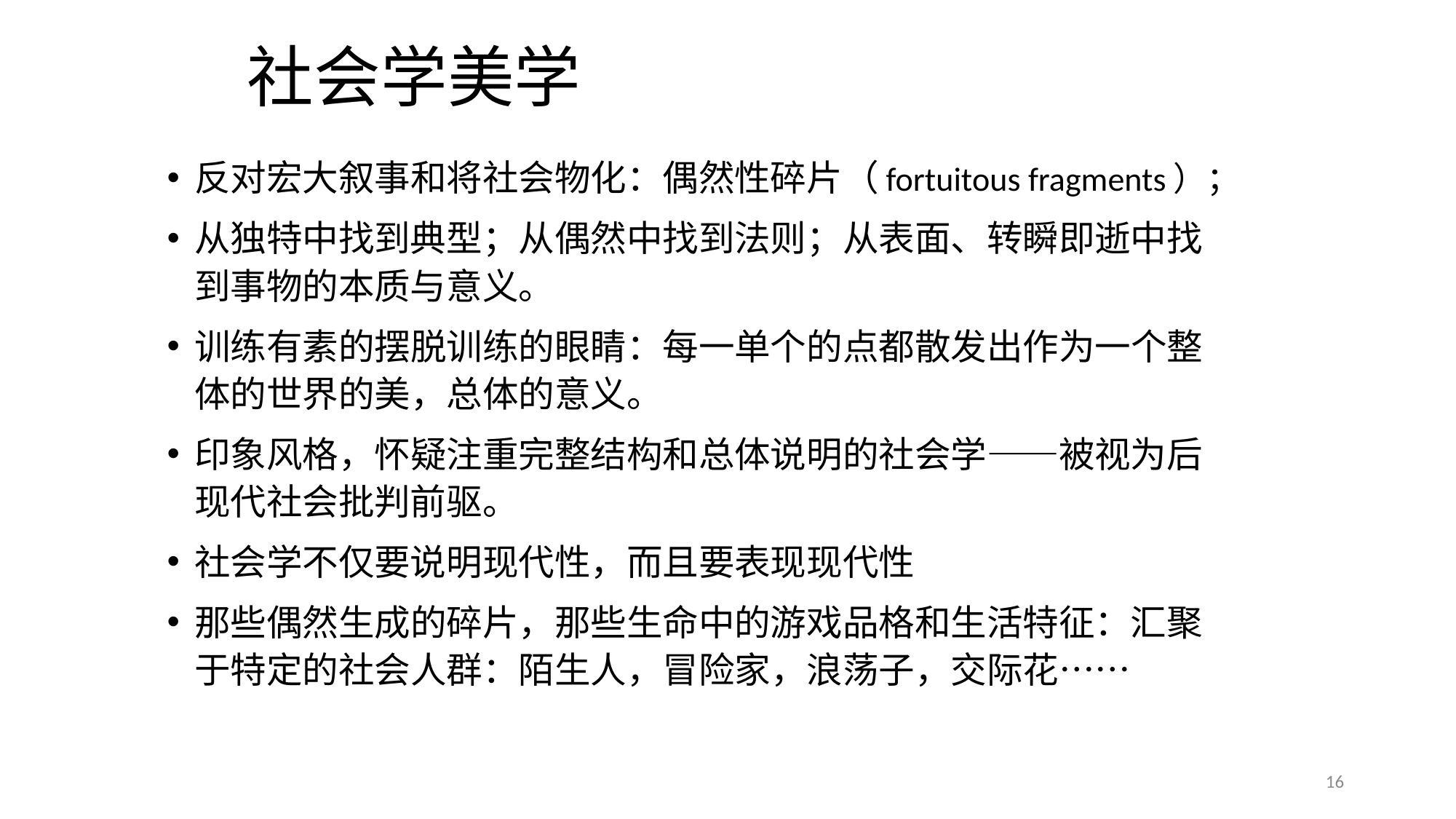

# 社会学美学
反对宏大叙事和将社会物化：偶然性碎片（fortuitous fragments）；
从独特中找到典型；从偶然中找到法则；从表面、转瞬即逝中找到事物的本质与意义。
训练有素的摆脱训练的眼睛：每一单个的点都散发出作为一个整体的世界的美，总体的意义。
印象风格，怀疑注重完整结构和总体说明的社会学——被视为后现代社会批判前驱。
社会学不仅要说明现代性，而且要表现现代性
那些偶然生成的碎片，那些生命中的游戏品格和生活特征：汇聚于特定的社会人群：陌生人，冒险家，浪荡子，交际花……
16